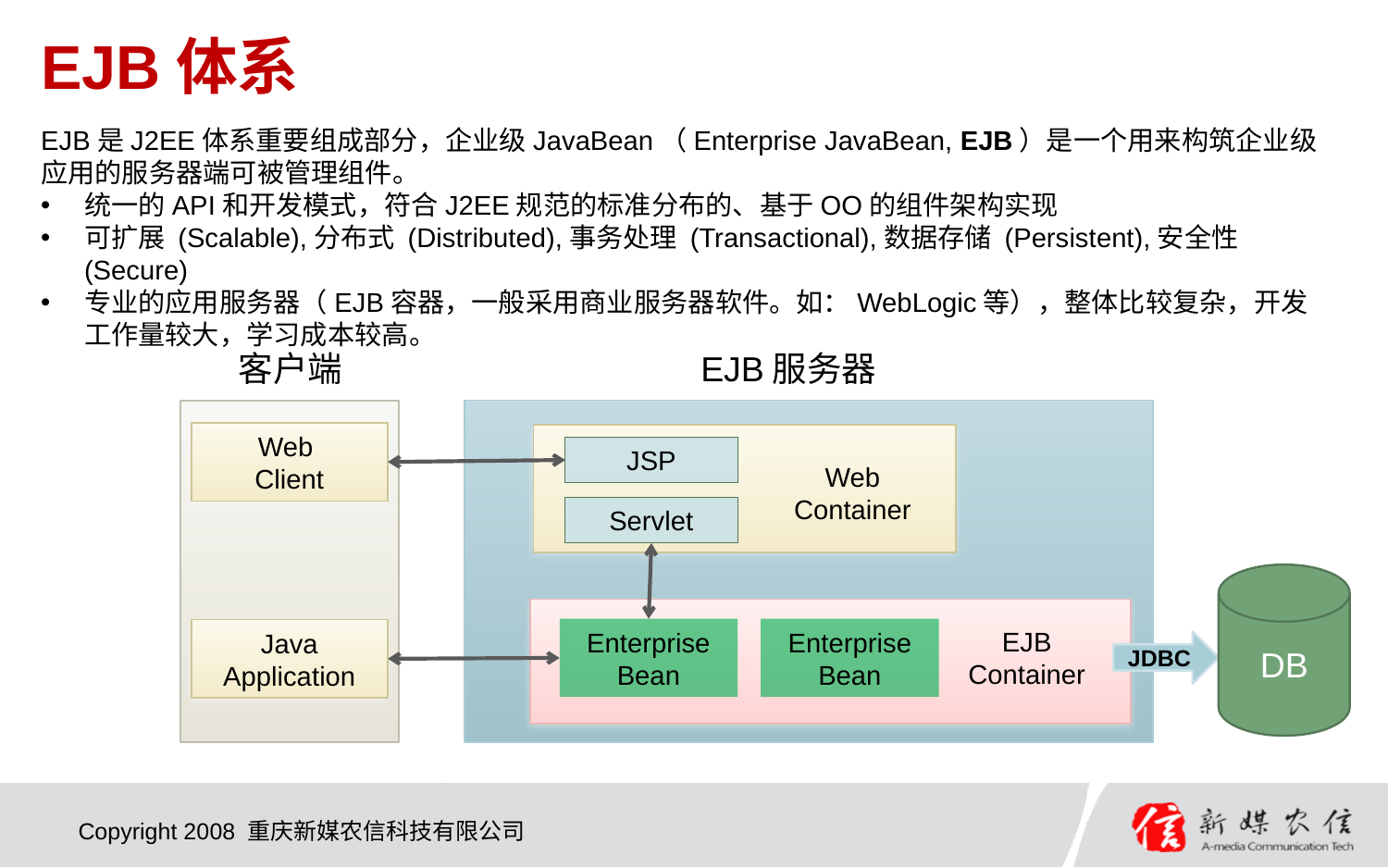

# EJB体系
EJB是J2EE体系重要组成部分，企业级JavaBean（Enterprise JavaBean, EJB）是一个用来构筑企业级应用的服务器端可被管理组件。
统一的API和开发模式，符合J2EE规范的标准分布的、基于OO的组件架构实现
可扩展 (Scalable),分布式 (Distributed),事务处理 (Transactional),数据存储 (Persistent),安全性 (Secure)
专业的应用服务器（EJB容器，一般采用商业服务器软件。如：WebLogic等），整体比较复杂，开发工作量较大，学习成本较高。
客户端
EJB服务器

Web
Client

JSP
Web
Container
Servlet
DB

EJB
Container
Enterprise Bean
Enterprise Bean
Java Application
JDBC